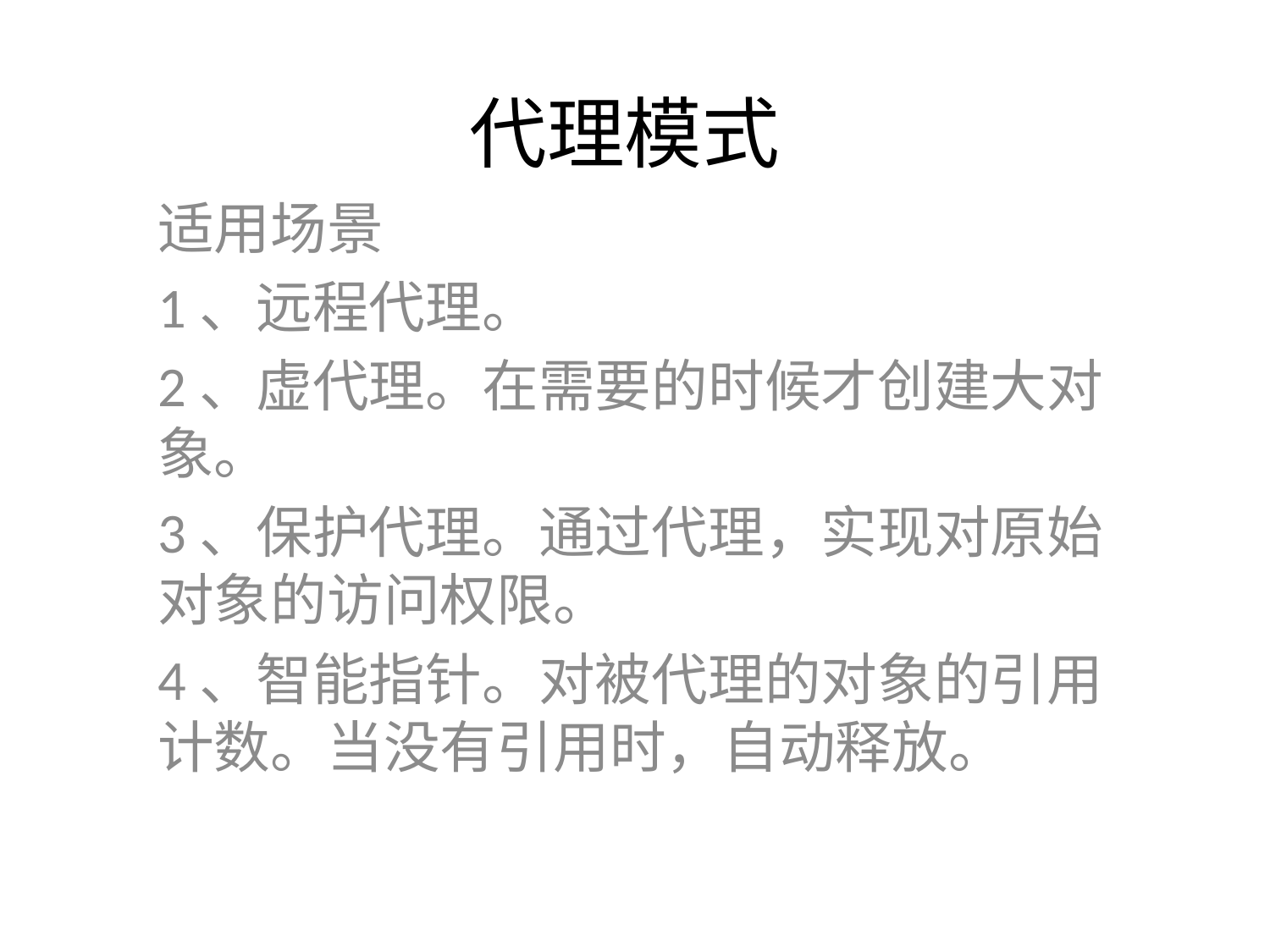

# 代理模式
适用场景
1、远程代理。
2、虚代理。在需要的时候才创建大对象。
3、保护代理。通过代理，实现对原始对象的访问权限。
4、智能指针。对被代理的对象的引用计数。当没有引用时，自动释放。